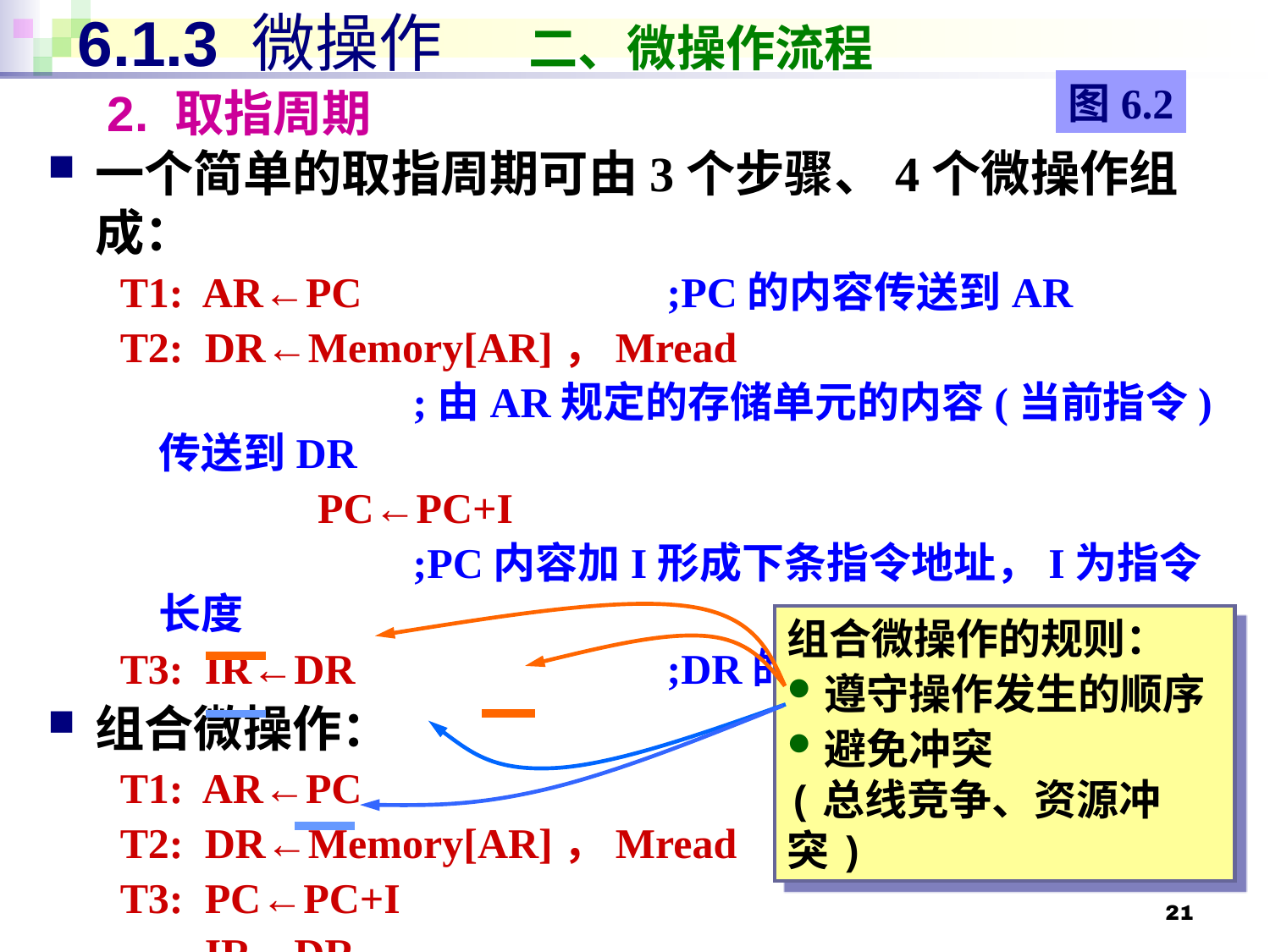

# 6.1.3 微操作      二、微操作流程
图6.2
2. 取指周期
一个简单的取指周期可由3个步骤、4个微操作组成：
T1:  AR←PC			;PC的内容传送到AR
T2:  DR←Memory[AR]，Mread
			;由AR规定的存储单元的内容(当前指令)传送到DR
		   PC←PC+I
			;PC内容加I形成下条指令地址，I为指令长度
T3:  IR←DR			;DR的内容传送到IR
组合微操作：
T1:  AR←PC
T2:  DR←Memory[AR]，Mread
T3:  PC←PC+I
        IR←DR
取指周期也被称作公操作。

组合微操作的规则：
遵守操作发生的顺序
避免冲突
(总线竞争、资源冲突)

21